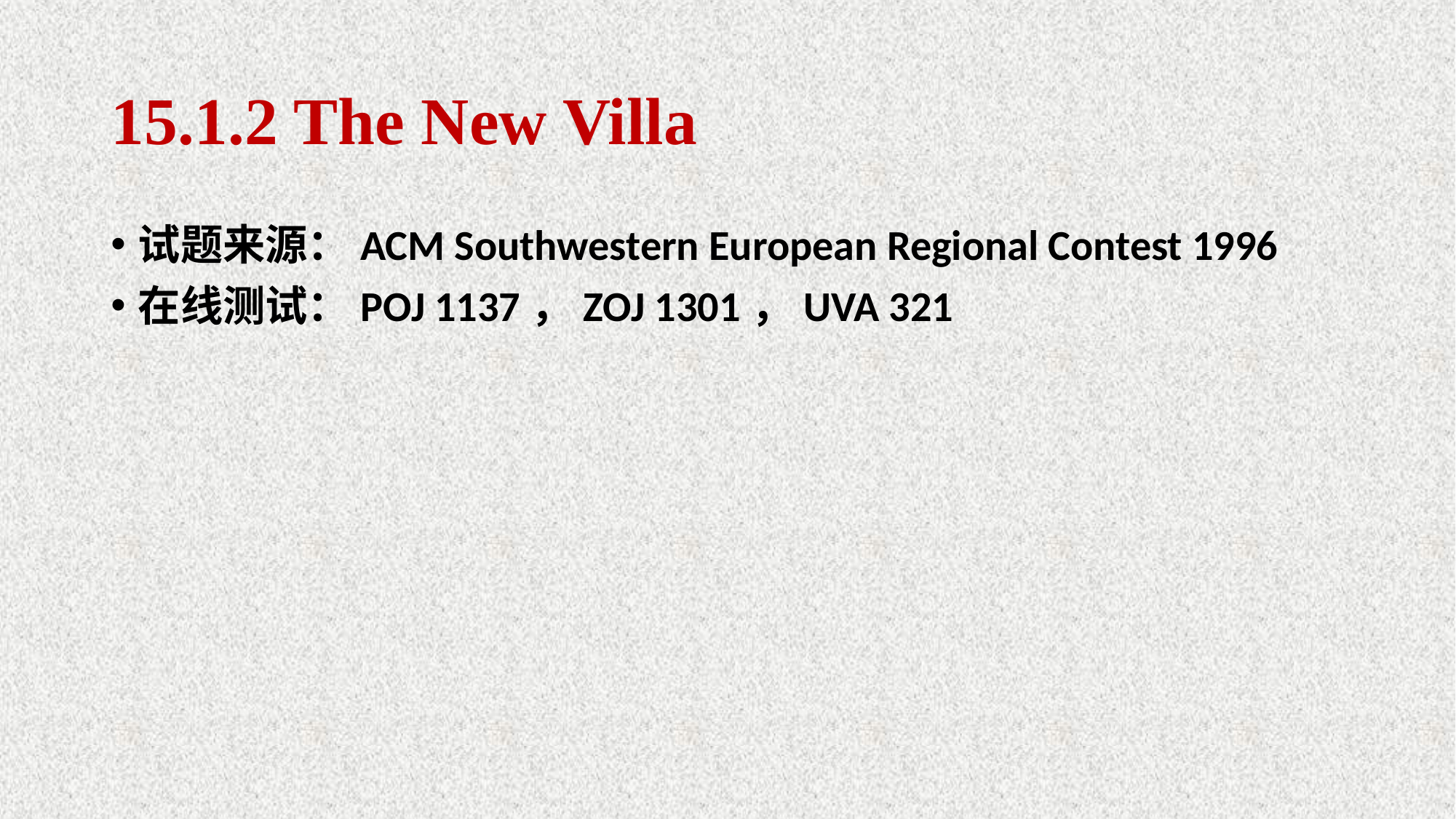

# 15.1.2 The New Villa
试题来源：ACM Southwestern European Regional Contest 1996
在线测试：POJ 1137，ZOJ 1301，UVA 321